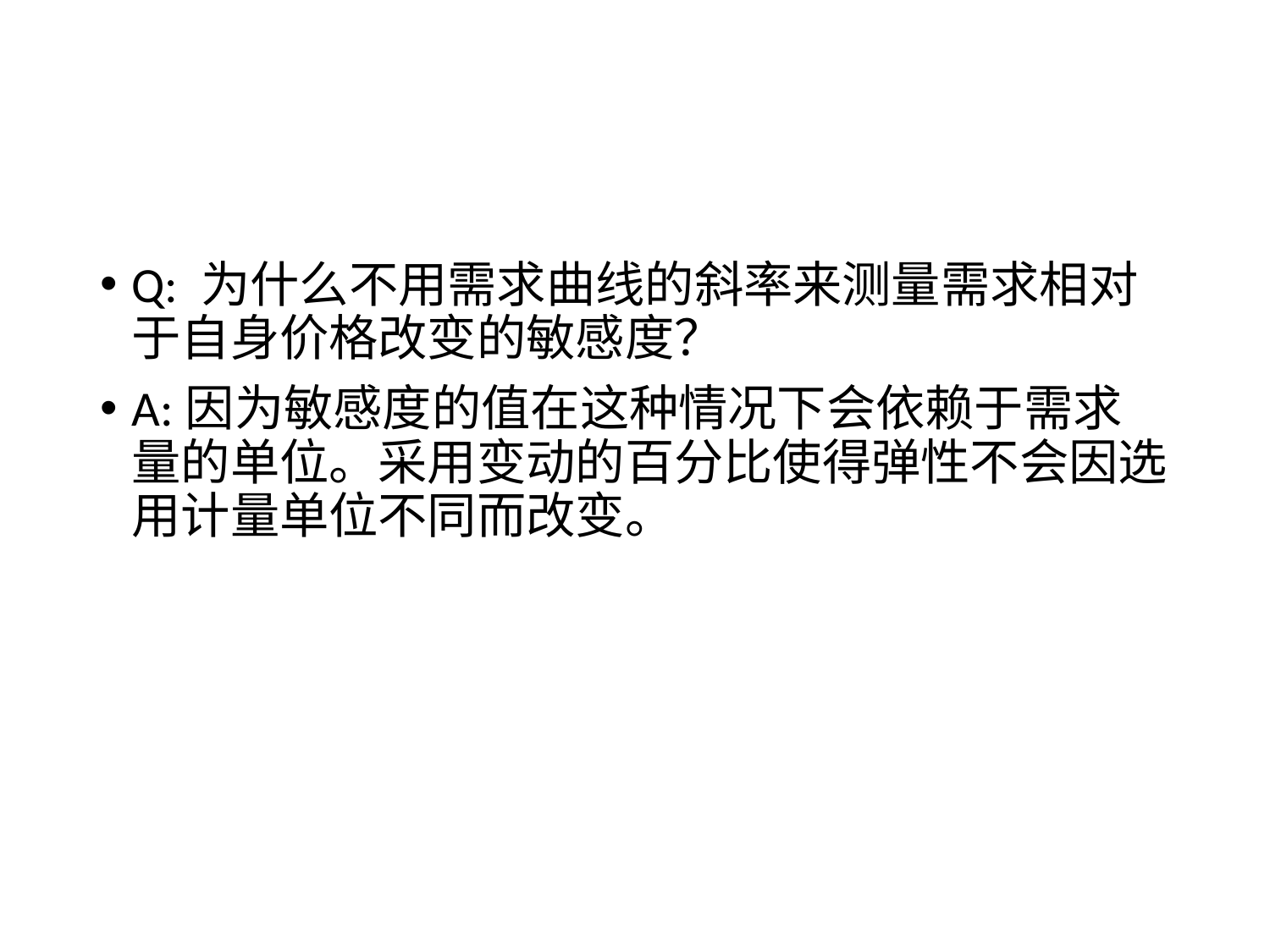

#
Q: 为什么不用需求曲线的斜率来测量需求相对于自身价格改变的敏感度？
A:因为敏感度的值在这种情况下会依赖于需求量的单位。采用变动的百分比使得弹性不会因选用计量单位不同而改变。